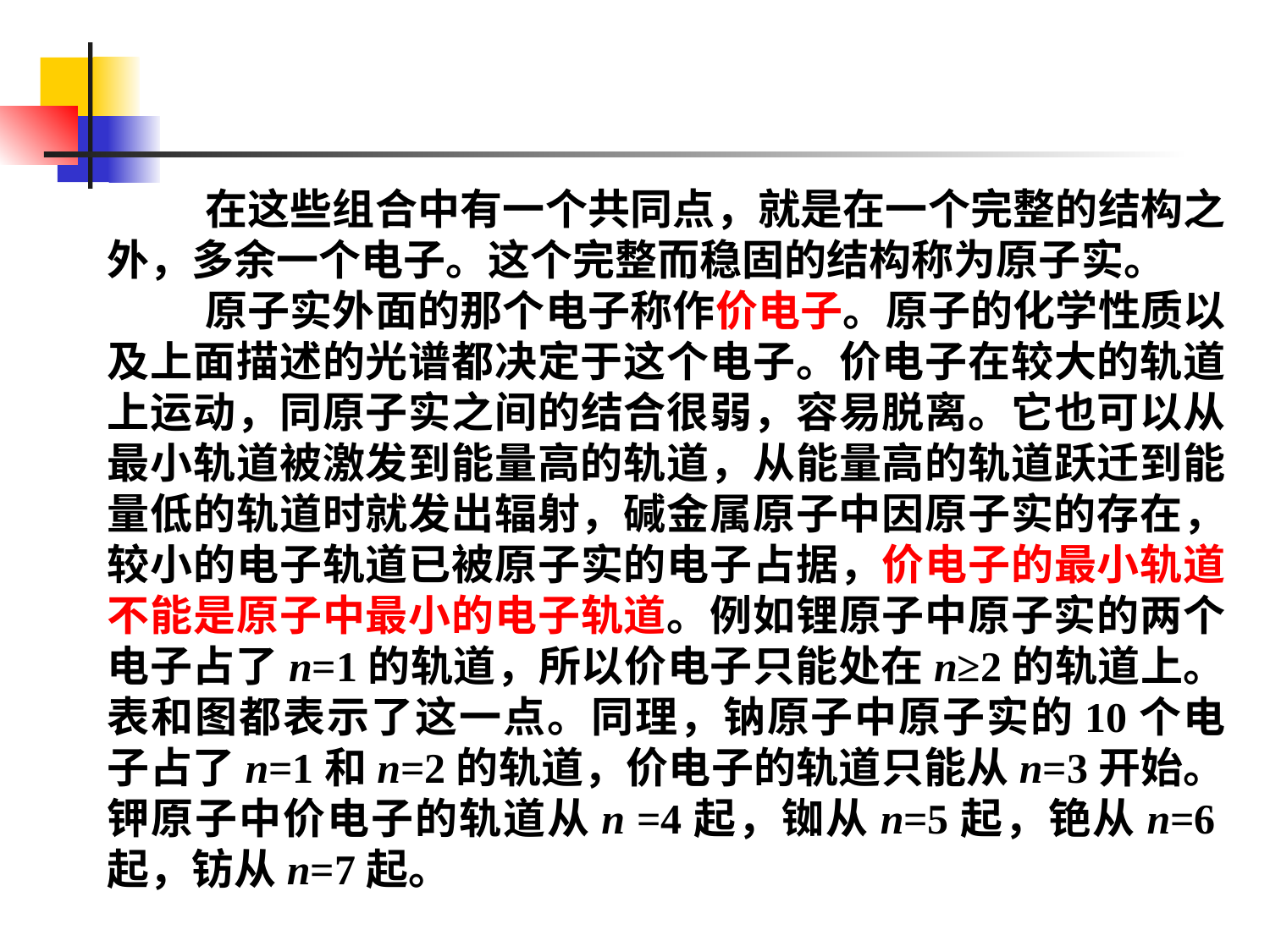

在这些组合中有一个共同点，就是在一个完整的结构之外，多余一个电子。这个完整而稳固的结构称为原子实。
     原子实外面的那个电子称作价电子。原子的化学性质以及上面描述的光谱都决定于这个电子。价电子在较大的轨道上运动，同原子实之间的结合很弱，容易脱离。它也可以从最小轨道被激发到能量高的轨道，从能量高的轨道跃迁到能量低的轨道时就发出辐射，碱金属原子中因原子实的存在，较小的电子轨道已被原子实的电子占据，价电子的最小轨道不能是原子中最小的电子轨道。例如锂原子中原子实的两个电子占了n=1的轨道，所以价电子只能处在n≥2的轨道上。表和图都表示了这一点。同理，钠原子中原子实的10个电子占了n=1和n=2的轨道，价电子的轨道只能从n=3开始。钾原子中价电子的轨道从n =4起，铷从n=5起，铯从n=6起，钫从n=7起。